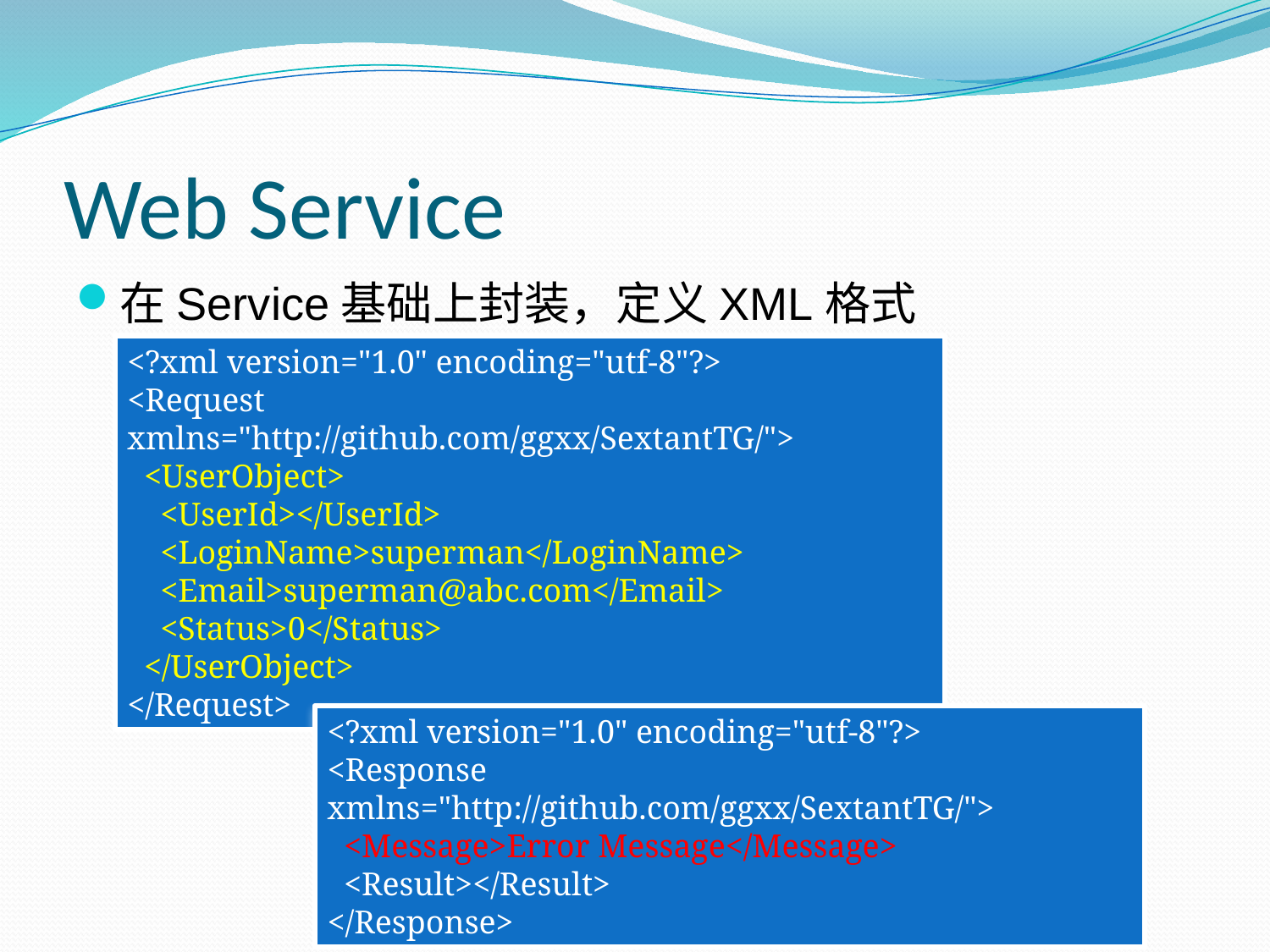

# Web Service
在Service基础上封装，定义XML格式
<?xml version="1.0" encoding="utf-8"?>
<Request xmlns="http://github.com/ggxx/SextantTG/">
  <UserObject>
    <UserId></UserId>
    <LoginName>superman</LoginName>
    <Email>superman@abc.com</Email>
    <Status>0</Status>
  </UserObject>
</Request>
<?xml version="1.0" encoding="utf-8"?>
<Response xmlns="http://github.com/ggxx/SextantTG/">
  <Message>Error Message</Message>
  <Result></Result>
</Response>